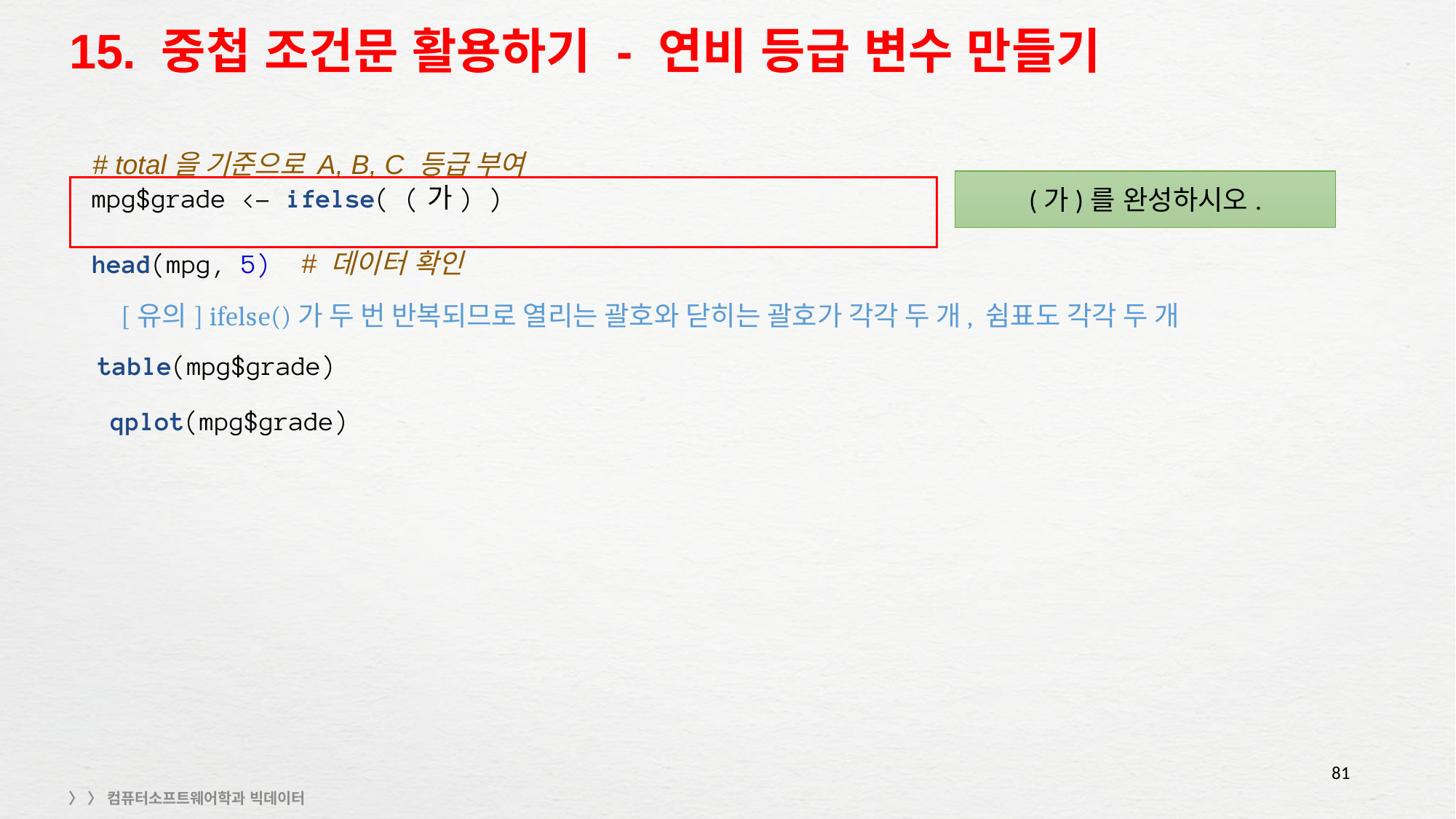

# 15. 중첩 조건문 활용하기 - 연비 등급 변수 만들기
# total을 기준으로 A, B, C 등급 부여 mpg$grade <- ifelse( (가) ) head(mpg, 5)  # 데이터 확인
(가)를 완성하시오.

[유의] ifelse()가 두 번 반복되므로 열리는 괄호와 닫히는 괄호가 각각 두 개, 쉼표도 각각 두 개
table(mpg$grade)
qplot(mpg$grade)
81
〉 〉 컴퓨터소프트웨어학과 빅데이터